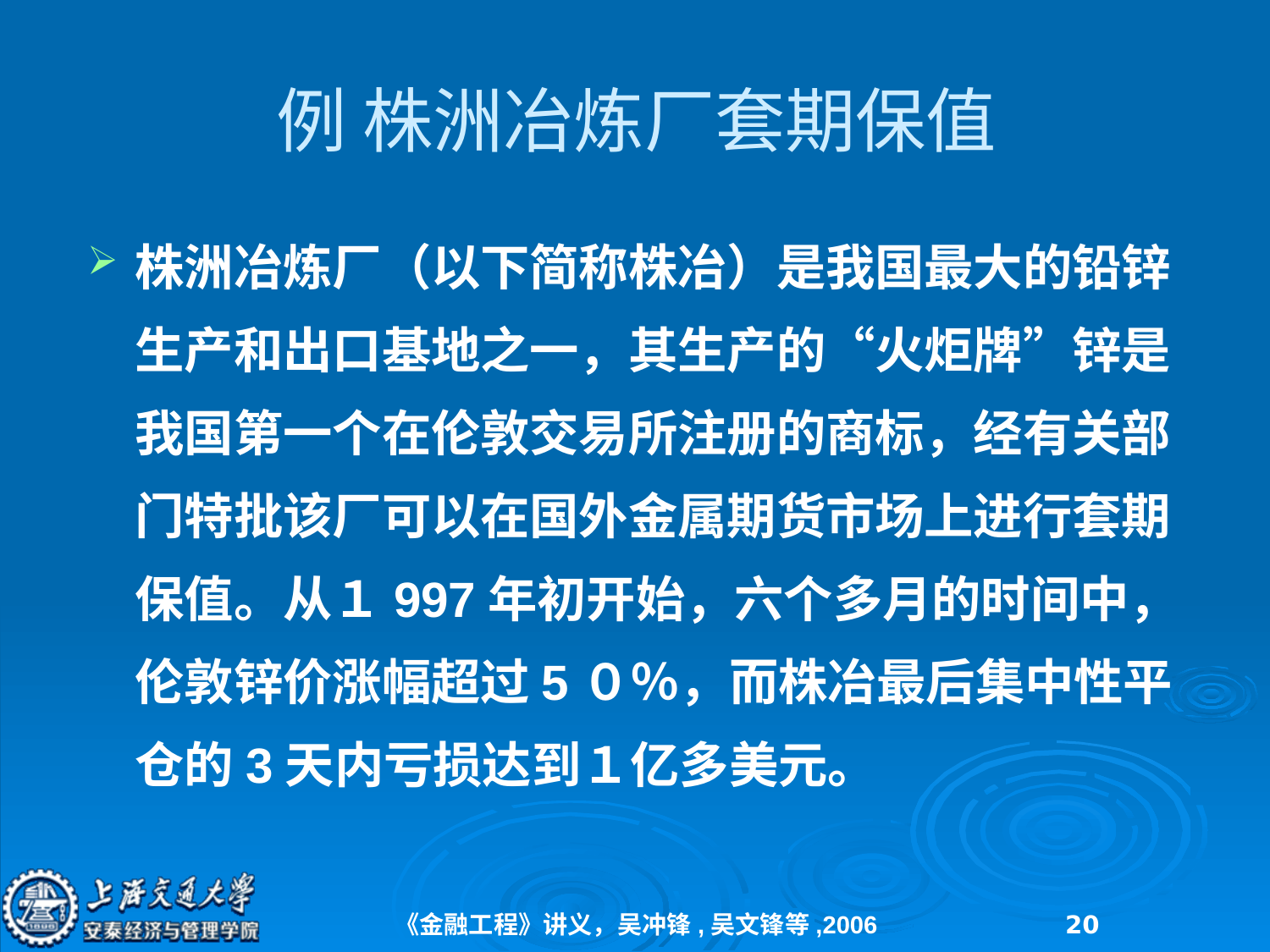

# 例 株洲冶炼厂套期保值
株洲冶炼厂（以下简称株冶）是我国最大的铅锌生产和出口基地之一，其生产的“火炬牌”锌是我国第一个在伦敦交易所注册的商标，经有关部门特批该厂可以在国外金属期货市场上进行套期保值。从１997年初开始，六个多月的时间中，伦敦锌价涨幅超过5０％，而株冶最后集中性平仓的3天内亏损达到１亿多美元。